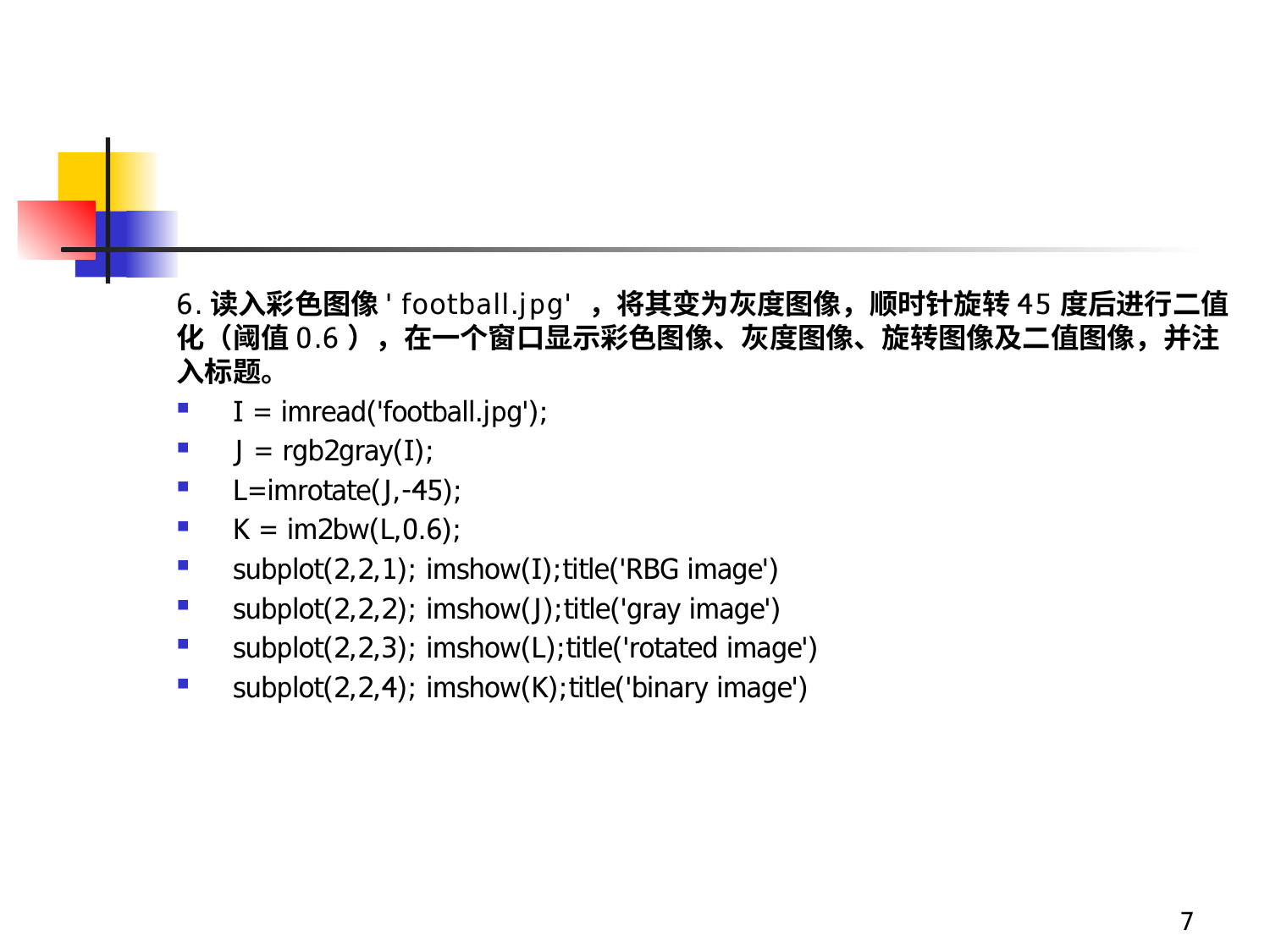

#
6.读入彩色图像' football.jpg' ，将其变为灰度图像，顺时针旋转45度后进行二值化（阈值0.6），在一个窗口显示彩色图像、灰度图像、旋转图像及二值图像，并注入标题。
 I = imread('football.jpg');
 J = rgb2gray(I);
 L=imrotate(J,-45);
 K = im2bw(L,0.6);
 subplot(2,2,1); imshow(I);title('RBG image')
 subplot(2,2,2); imshow(J);title('gray image')
 subplot(2,2,3); imshow(L);title('rotated image')
 subplot(2,2,4); imshow(K);title('binary image')
7